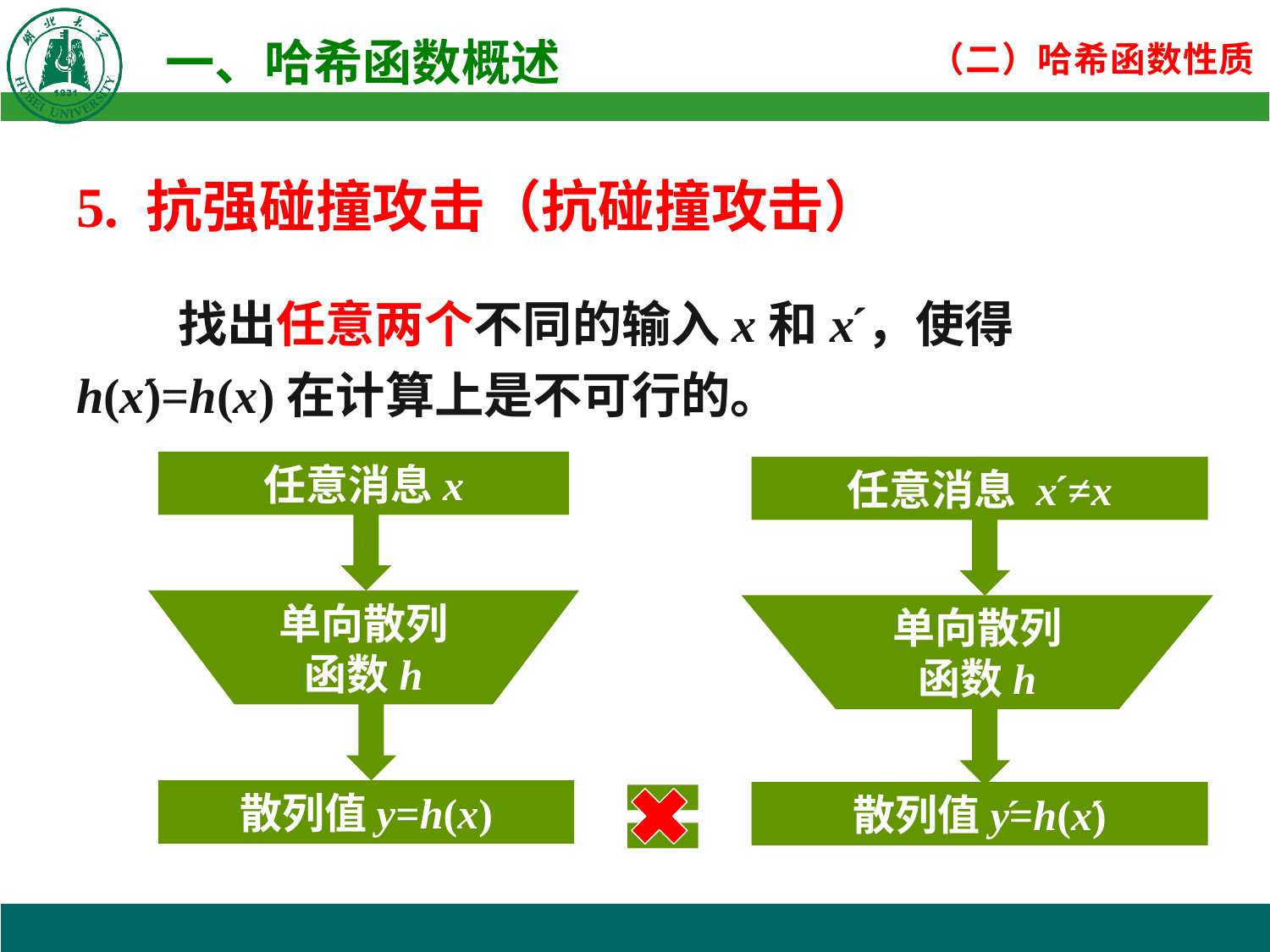

5. 抗强碰撞攻击（抗碰撞攻击）
        找出任意两个不同的输入x和x́，使得h(x́)=h(x)在计算上是不可行的。

任意消息x
任意消息 x́ ≠x

单向散列
函数h
单向散列
函数h

散列值y=h(x)
散列值ý=h(x́)